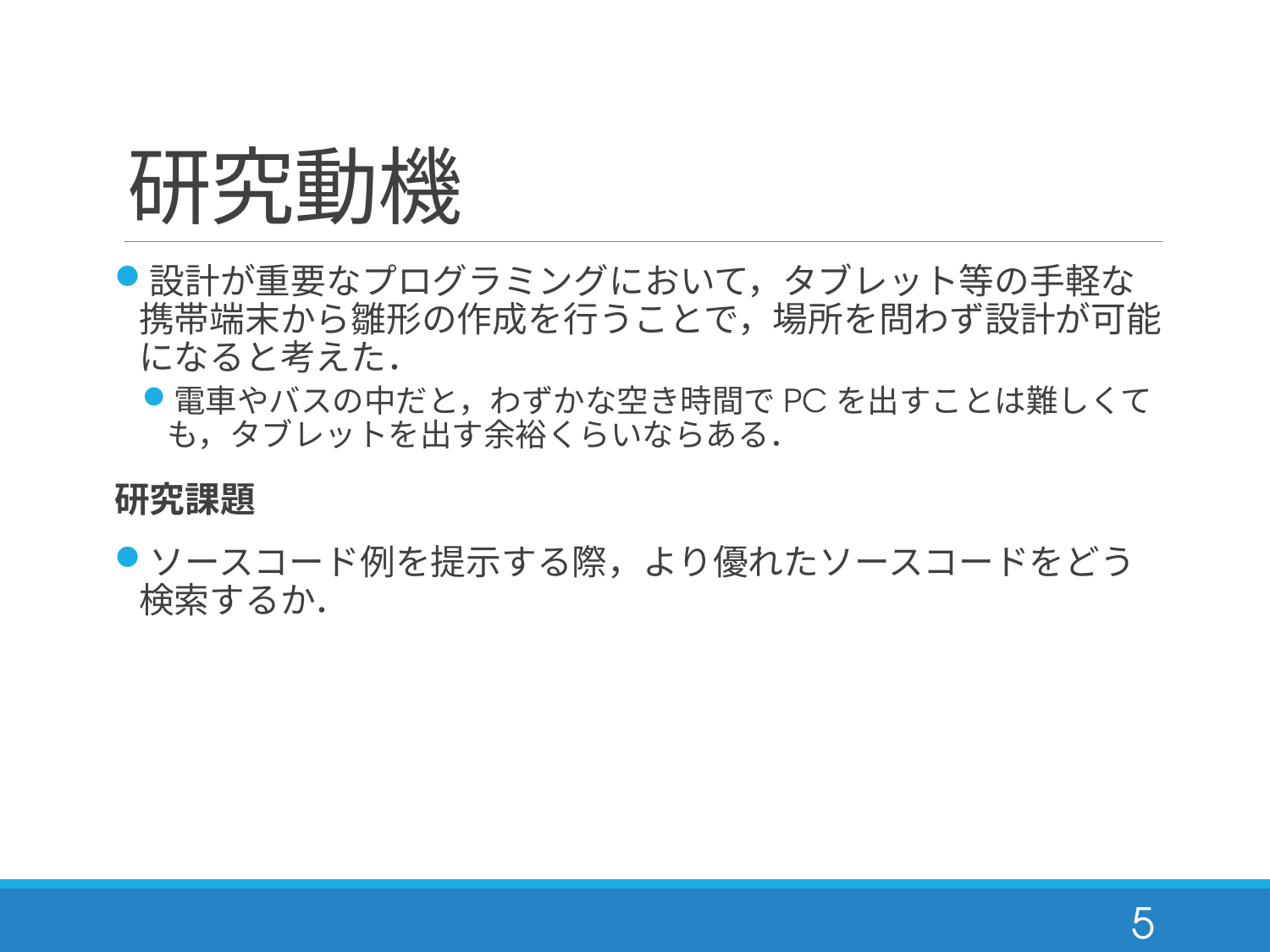

# 研究動機
設計が重要なプログラミングにおいて，タブレット等の手軽な携帯端末から雛形の作成を行うことで，場所を問わず設計が可能になると考えた．
電車やバスの中だと，わずかな空き時間でPCを出すことは難しくても，タブレットを出す余裕くらいならある．
研究課題
ソースコード例を提示する際，より優れたソースコードをどう検索するか．

5